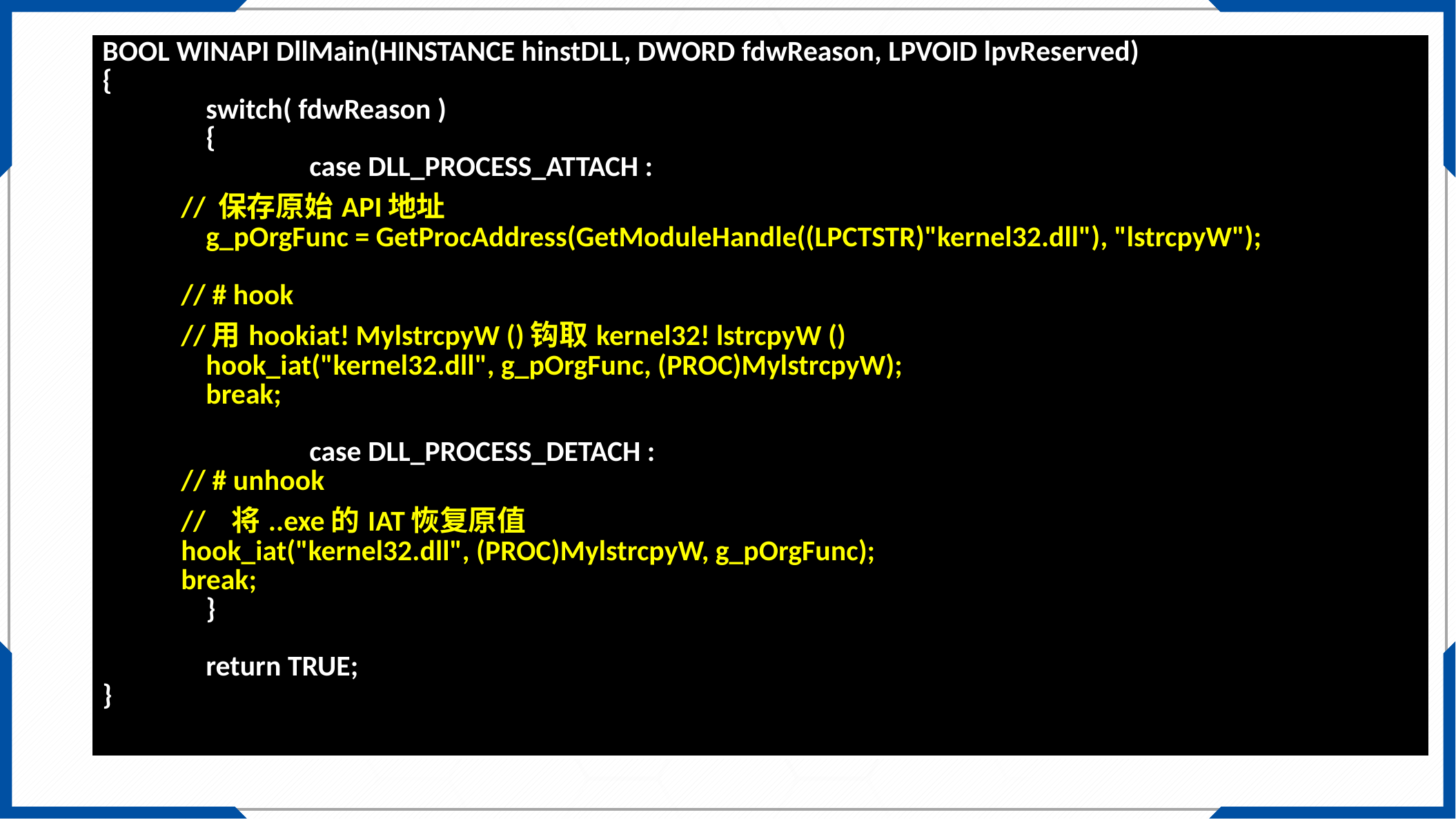

| BOOL WINAPI DllMain(HINSTANCE hinstDLL, DWORD fdwReason, LPVOID lpvReserved) { switch( fdwReason ) { case DLL\_PROCESS\_ATTACH : // 保存原始API地址 g\_pOrgFunc = GetProcAddress(GetModuleHandle((LPCTSTR)"kernel32.dll"), "lstrcpyW");   // # hook //用hookiat! MylstrcpyW ()钩取kernel32! lstrcpyW () hook\_iat("kernel32.dll", g\_pOrgFunc, (PROC)MylstrcpyW); break;   case DLL\_PROCESS\_DETACH : // # unhook // 将..exe的IAT恢复原值 hook\_iat("kernel32.dll", (PROC)MylstrcpyW, g\_pOrgFunc); break; }   return TRUE; } |
| --- |